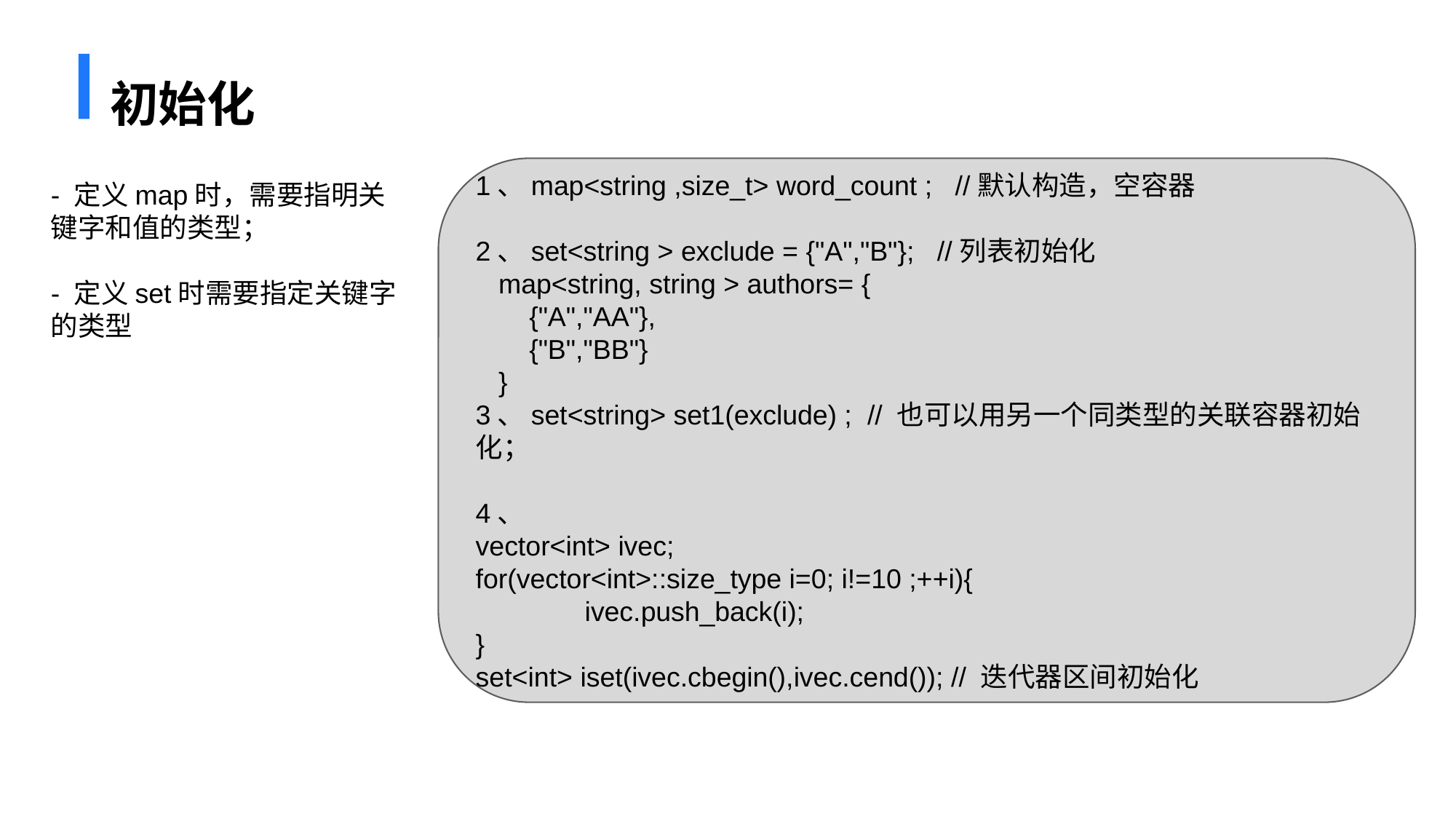

# 初始化
1、map<string ,size_t> word_count ;   //默认构造，空容器

2、set<string > exclude = {"A","B"};   //列表初始化
   map<string, string > authors= {
       {"A","AA"},
       {"B","BB"}
   }
3、set<string> set1(exclude) ;  // 也可以用另一个同类型的关联容器初始化；

4、
vector<int> ivec;
for(vector<int>::size_type i=0; i!=10 ;++i){
	ivec.push_back(i);
}
set<int> iset(ivec.cbegin(),ivec.cend()); // 迭代器区间初始化
- 定义map时，需要指明关键字和值的类型；

- 定义set时需要指定关键字的类型